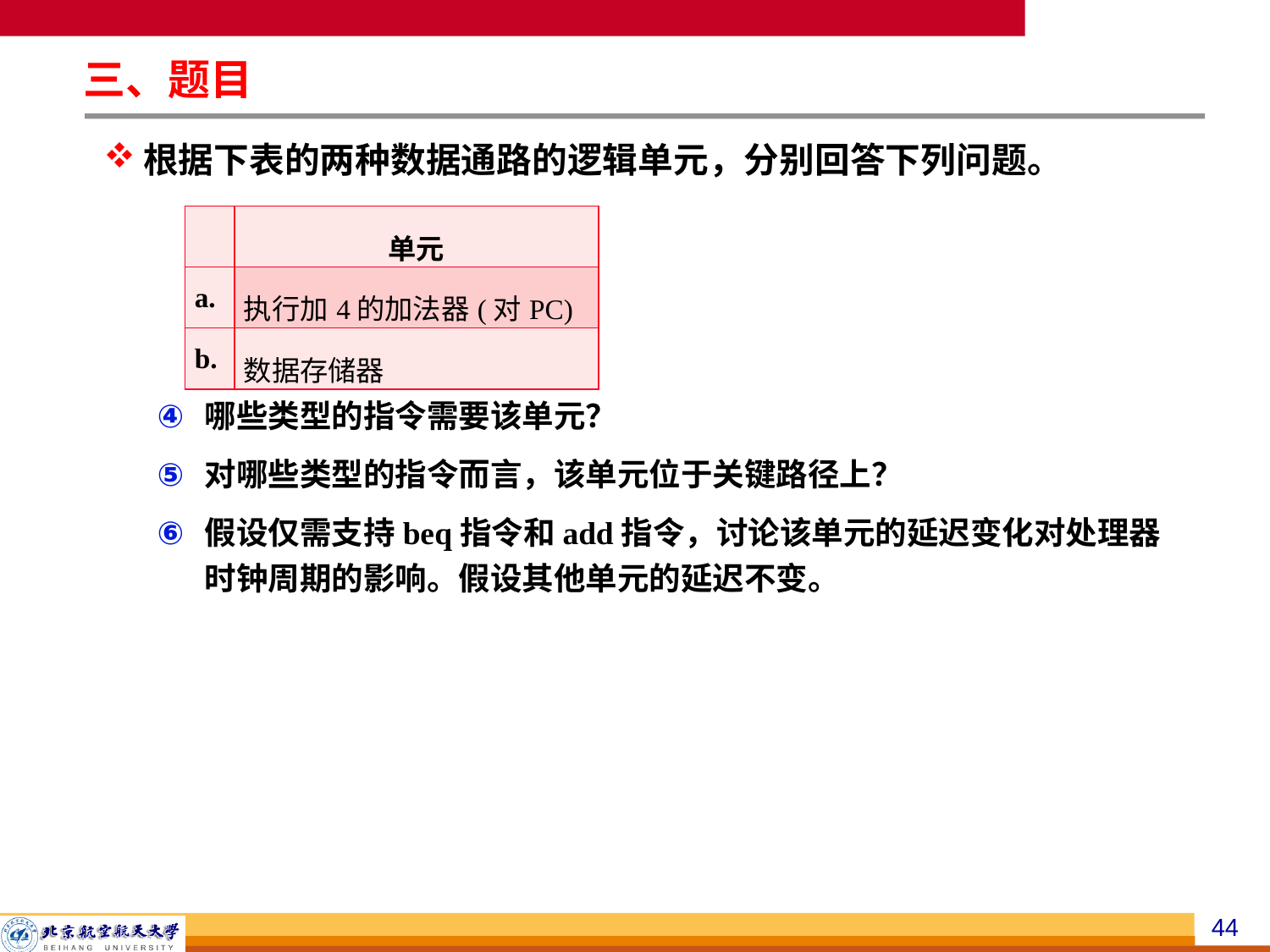

三、题目
根据下表的两种数据通路的逻辑单元，分别回答下列问题。

哪些类型的指令需要该单元？
对哪些类型的指令而言，该单元位于关键路径上？
假设仅需支持beq指令和add指令，讨论该单元的延迟变化对处理器时钟周期的影响。假设其他单元的延迟不变。
|  | 单元 |
| --- | --- |
| a. | 执行加4的加法器(对PC) |
| b. | 数据存储器 |